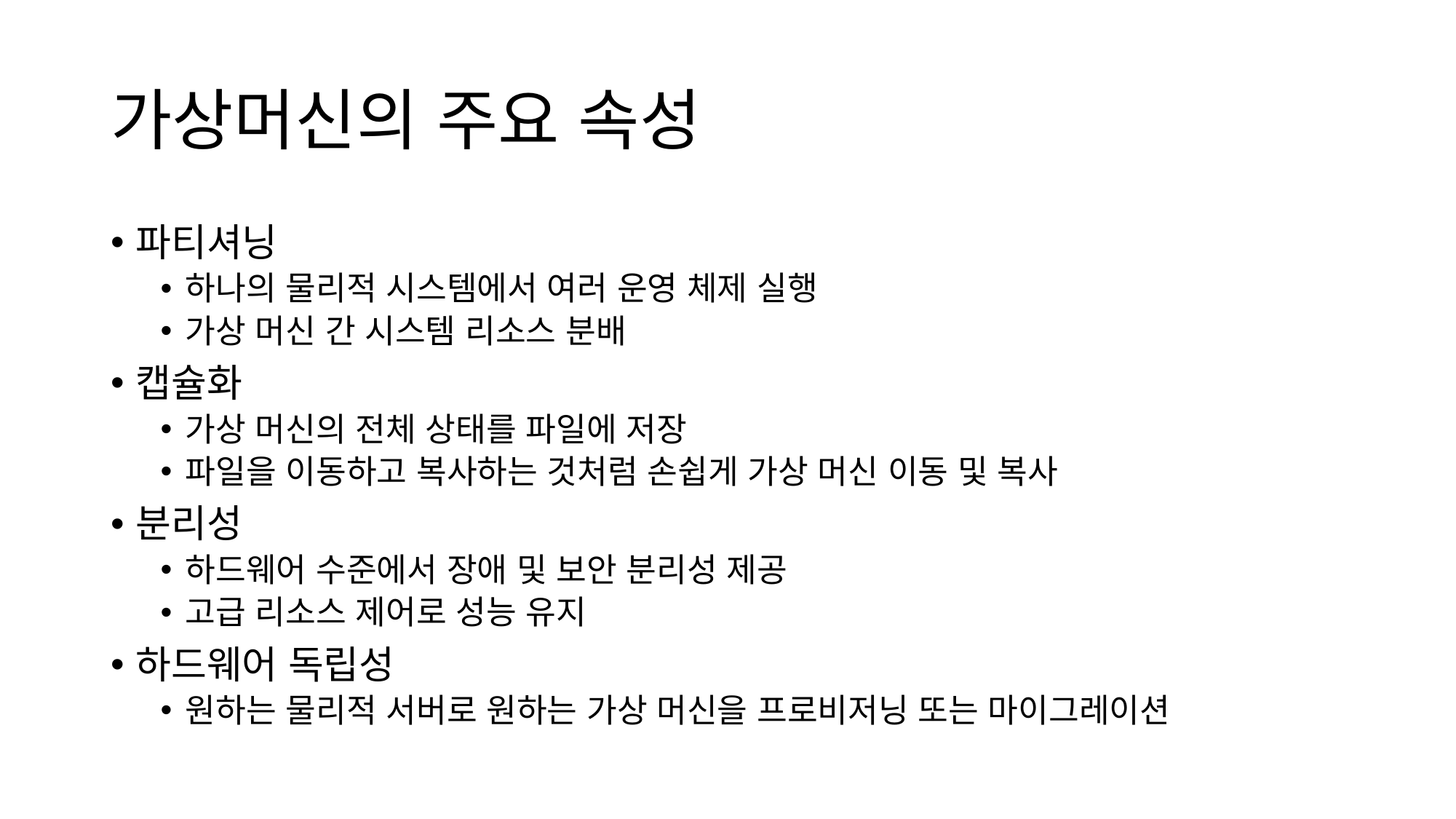

# 가상머신의 주요 속성
파티셔닝
하나의 물리적 시스템에서 여러 운영 체제 실행
가상 머신 간 시스템 리소스 분배
캡슐화
가상 머신의 전체 상태를 파일에 저장
파일을 이동하고 복사하는 것처럼 손쉽게 가상 머신 이동 및 복사
분리성
하드웨어 수준에서 장애 및 보안 분리성 제공
고급 리소스 제어로 성능 유지
하드웨어 독립성
원하는 물리적 서버로 원하는 가상 머신을 프로비저닝 또는 마이그레이션